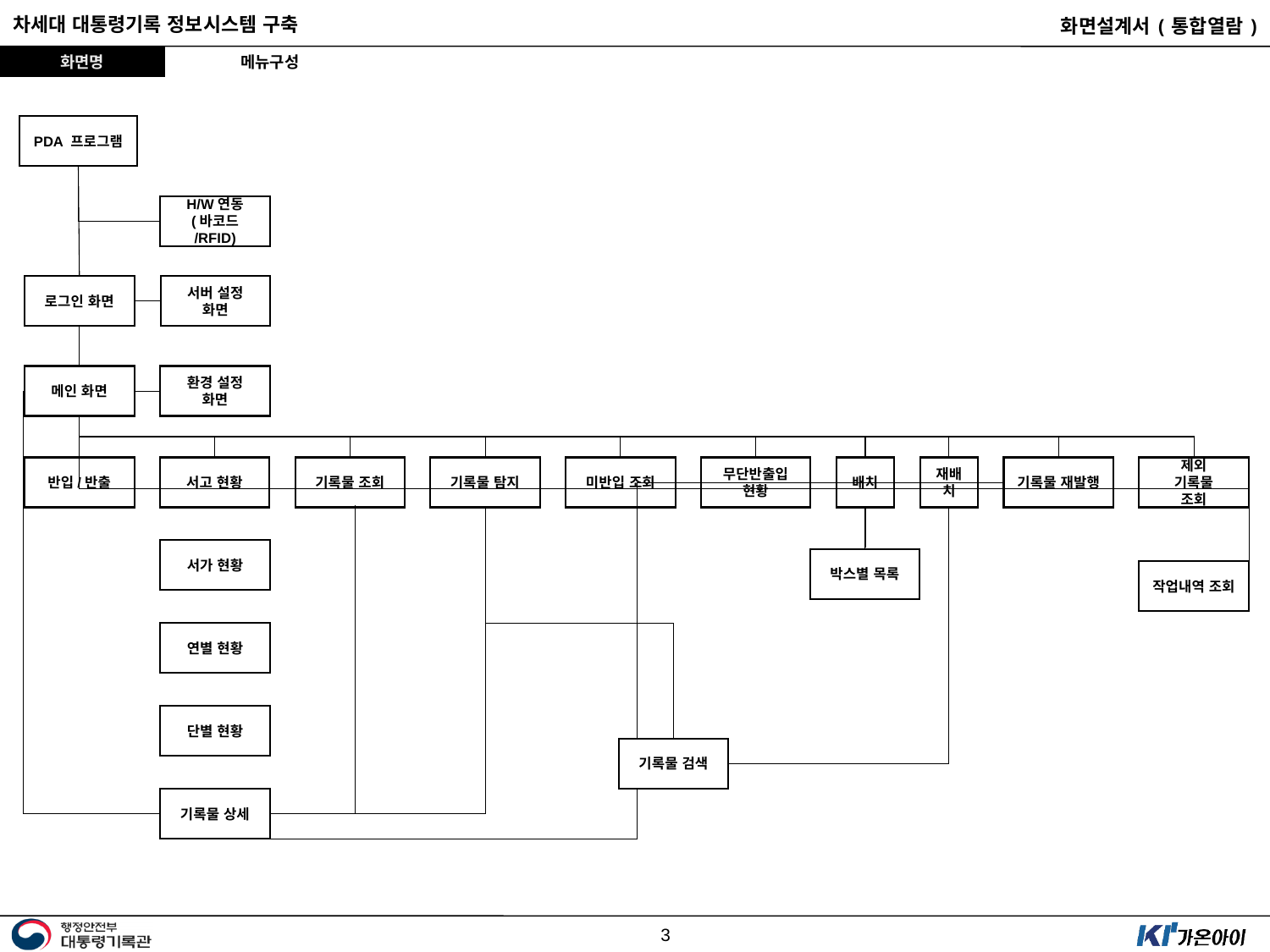

메뉴구성

PDA 프로그램
H/W연동
(바코드
/RFID)
로그인 화면
서버 설정 화면
메인 화면
환경 설정 화면
반입/반출
서고 현황
기록물 조회
기록물 탐지
미반입 조회
무단반출입 현황
배치
재배치
기록물 재발행
제외
기록물
조회
서가 현황
박스별 목록
작업내역 조회
연별 현황
단별 현황
기록물 검색
기록물 상세